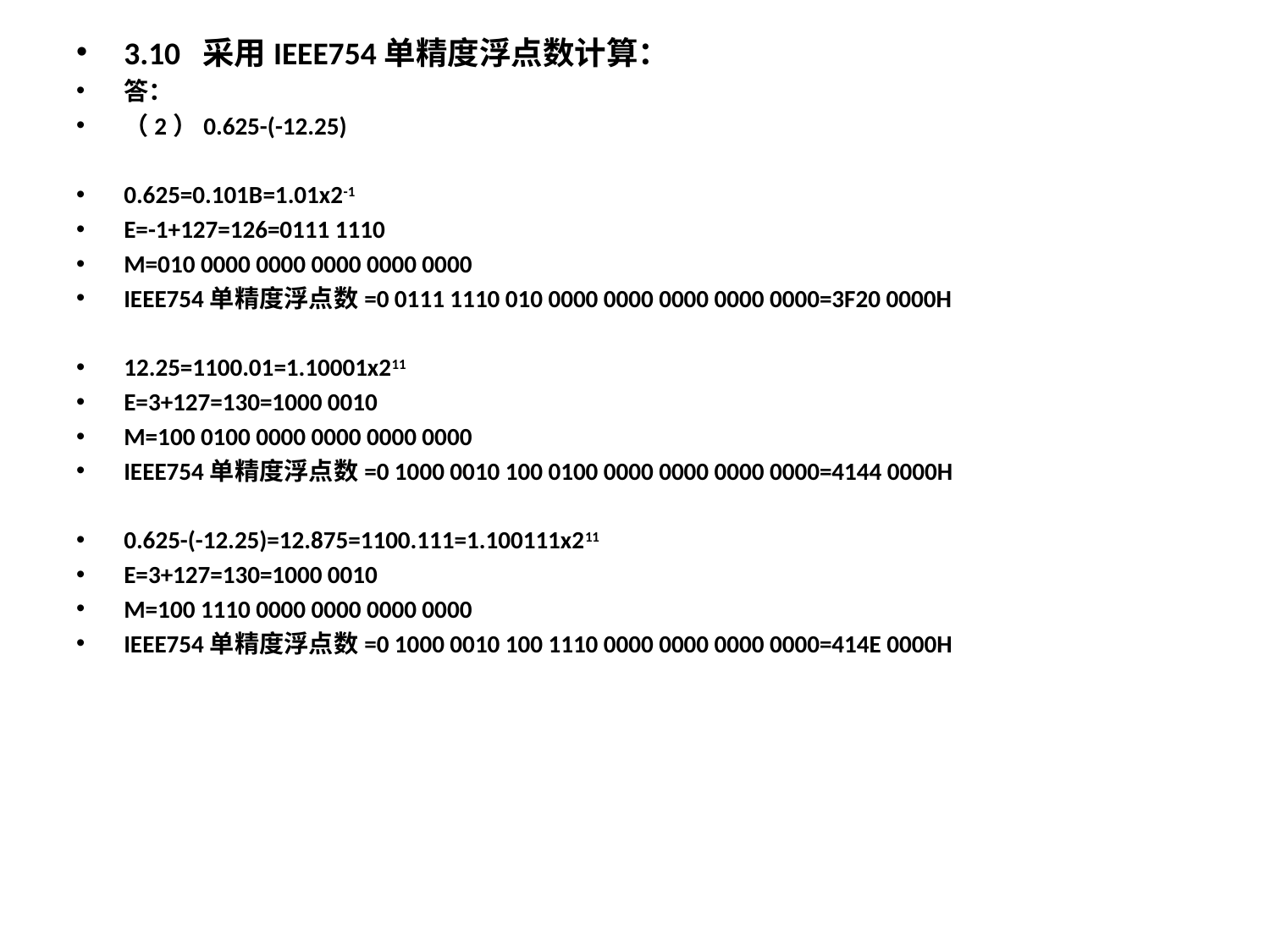

3.10  采用IEEE754单精度浮点数计算：
答：
（2）0.625-(-12.25)

0.625=0.101B=1.01x2-1
E=-1+127=126=0111 1110
M=010 0000 0000 0000 0000 0000
IEEE754单精度浮点数=0 0111 1110 010 0000 0000 0000 0000 0000=3F20 0000H

12.25=1100.01=1.10001x211
E=3+127=130=1000 0010
M=100 0100 0000 0000 0000 0000
IEEE754单精度浮点数=0 1000 0010 100 0100 0000 0000 0000 0000=4144 0000H

0.625-(-12.25)=12.875=1100.111=1.100111x211
E=3+127=130=1000 0010
M=100 1110 0000 0000 0000 0000
IEEE754单精度浮点数=0 1000 0010 100 1110 0000 0000 0000 0000=414E 0000H